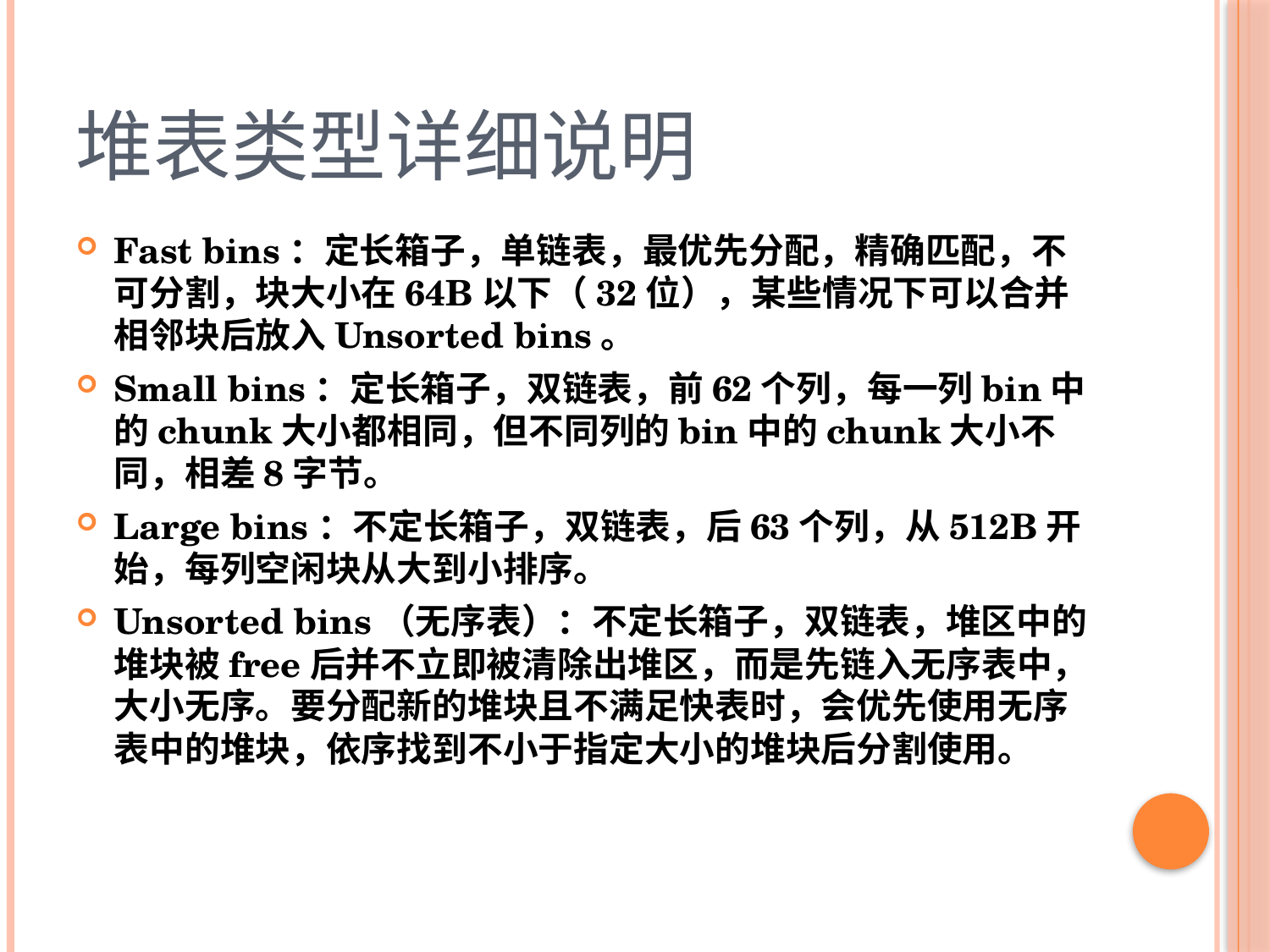

# 堆表类型详细说明
Fast bins：定长箱子，单链表，最优先分配，精确匹配，不可分割，块大小在64B以下（32位），某些情况下可以合并相邻块后放入Unsorted bins。
Small bins：定长箱子，双链表，前62个列，每一列bin中的chunk大小都相同，但不同列的bin中的chunk大小不同，相差8字节。
Large bins：不定长箱子，双链表，后63个列，从512B开始，每列空闲块从大到小排序。
Unsorted bins（无序表）：不定长箱子，双链表，堆区中的堆块被free后并不立即被清除出堆区，而是先链入无序表中，大小无序。要分配新的堆块且不满足快表时，会优先使用无序表中的堆块，依序找到不小于指定大小的堆块后分割使用。